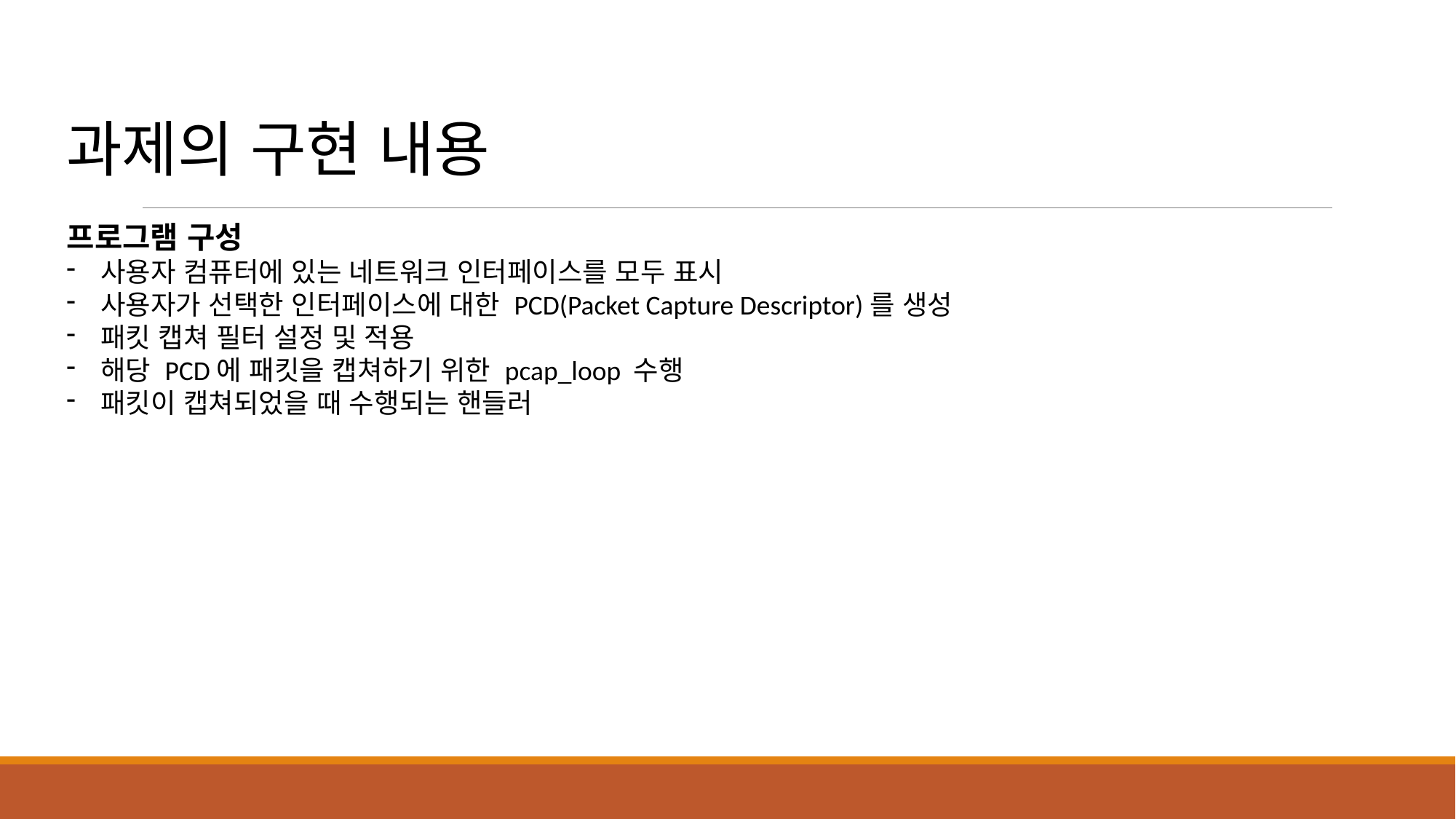

과제의 구현 내용
프로그램 구성
사용자 컴퓨터에 있는 네트워크 인터페이스를 모두 표시
사용자가 선택한 인터페이스에 대한 PCD(Packet Capture Descriptor)를 생성
패킷 캡쳐 필터 설정 및 적용
해당 PCD에 패킷을 캡쳐하기 위한 pcap_loop 수행
패킷이 캡쳐되었을 때 수행되는 핸들러